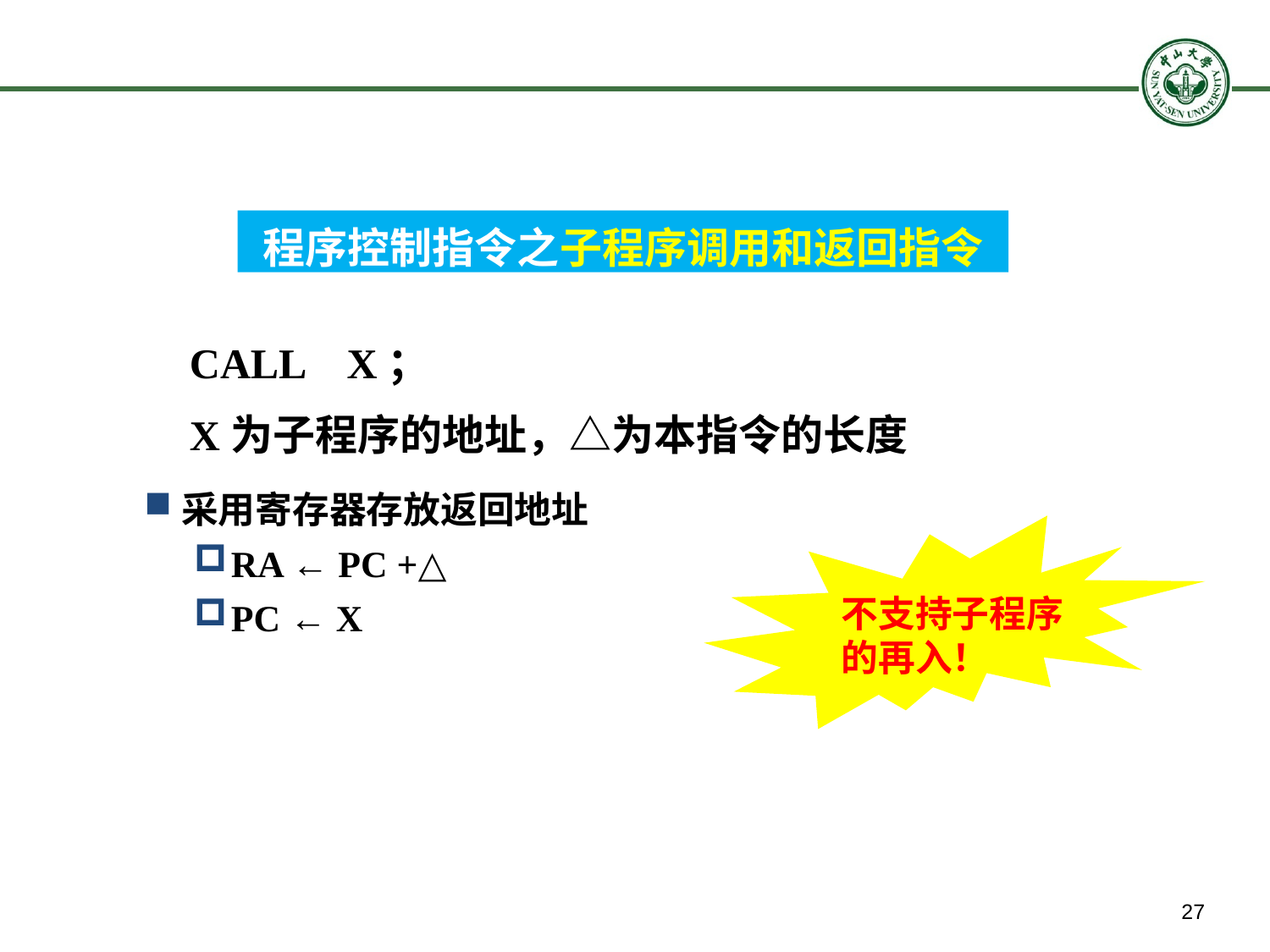

# 2.4.8  基本指令和指令类型
程序控制指令之子程序调用和返回指令
	CALL    X；
	X为子程序的地址，△为本指令的长度
采用寄存器存放返回地址
RA ← PC +△
PC ← X
不支持子程序
的再入！